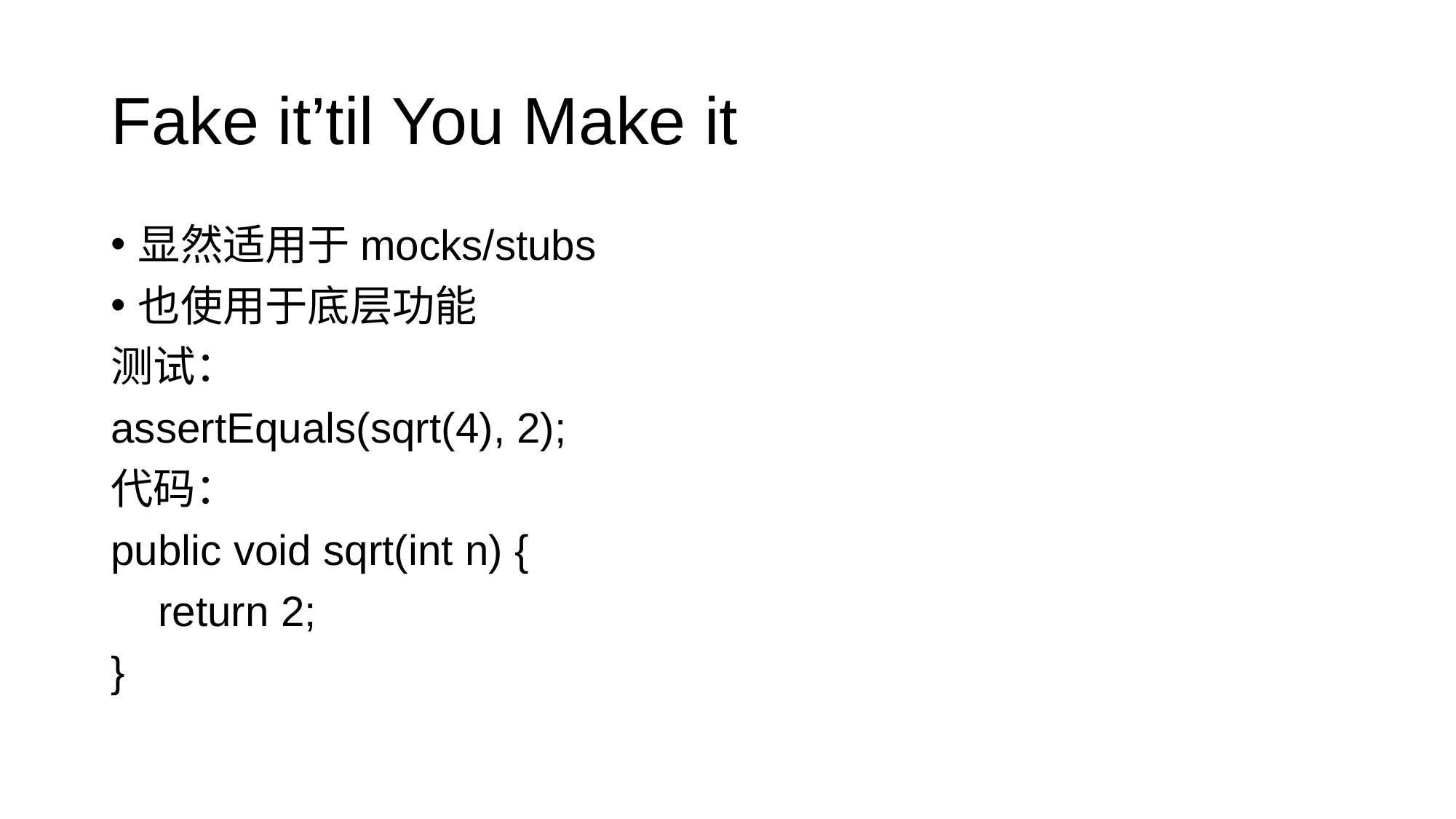

# Fake it’til You Make it
显然适用于mocks/stubs
也使用于底层功能
测试：
assertEquals(sqrt(4), 2);
代码：
public void sqrt(int n) {
    return 2;
}